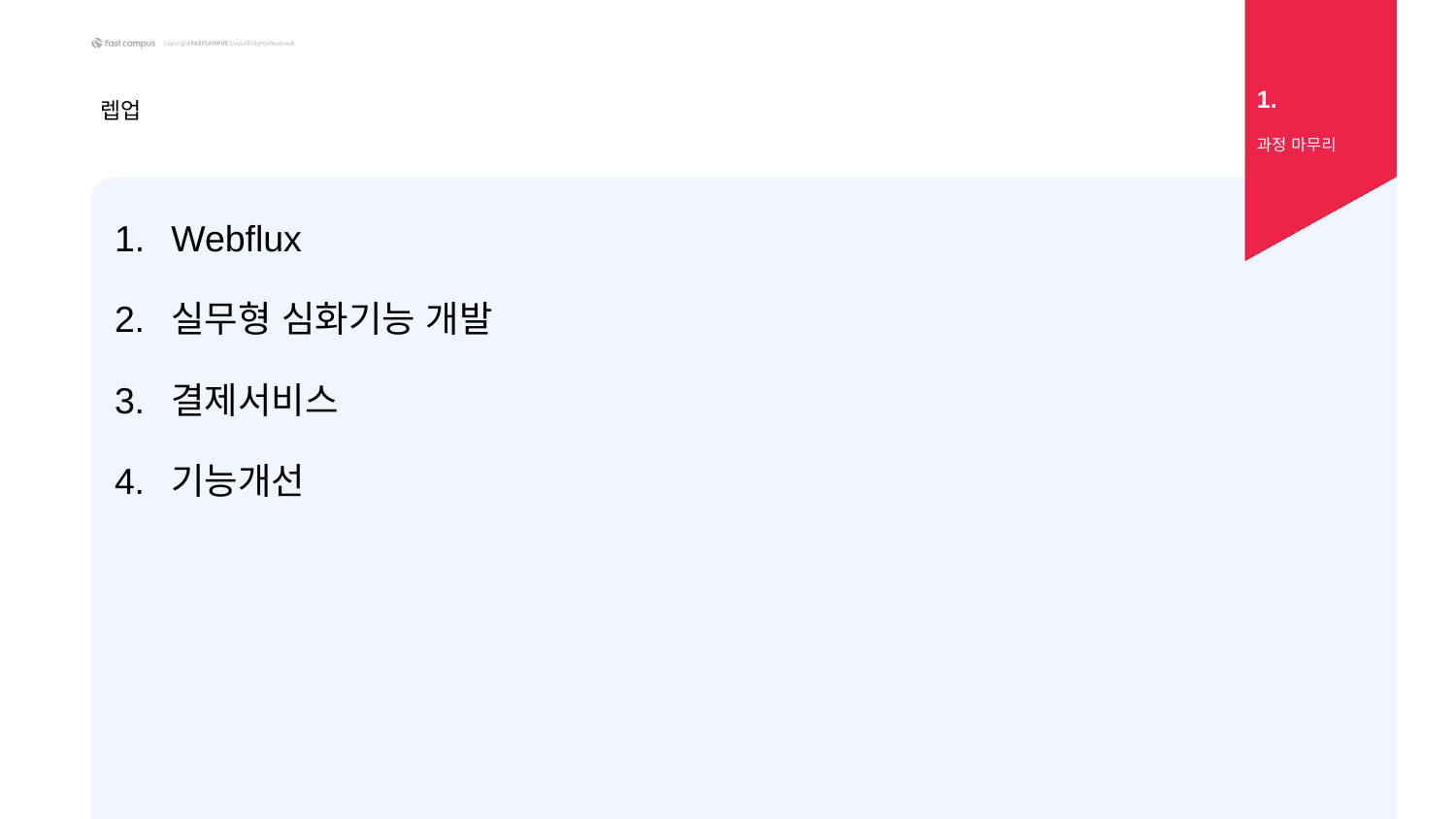

1.
# 렙업
과정 마무리
Webflux
실무형 심화기능 개발
결제서비스
기능개선